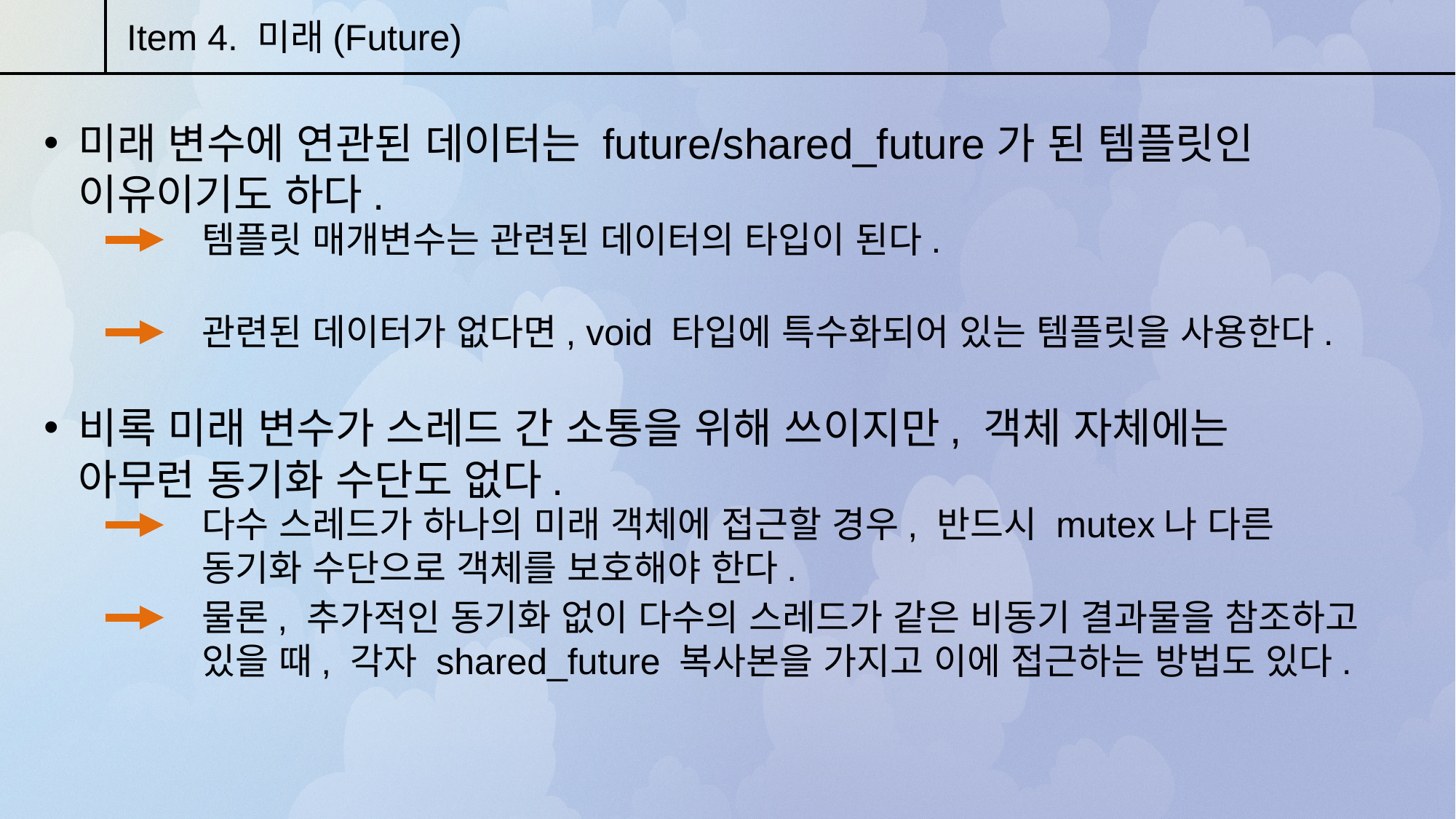

Item 4. 미래(Future)
미래 변수에 연관된 데이터는 future/shared_future가 된 템플릿인 이유이기도 하다.
템플릿 매개변수는 관련된 데이터의 타입이 된다.
관련된 데이터가 없다면, void 타입에 특수화되어 있는 템플릿을 사용한다.
비록 미래 변수가 스레드 간 소통을 위해 쓰이지만, 객체 자체에는 아무런 동기화 수단도 없다.
다수 스레드가 하나의 미래 객체에 접근할 경우, 반드시 mutex나 다른 동기화 수단으로 객체를 보호해야 한다.
물론, 추가적인 동기화 없이 다수의 스레드가 같은 비동기 결과물을 참조하고 있을 때, 각자 shared_future 복사본을 가지고 이에 접근하는 방법도 있다.